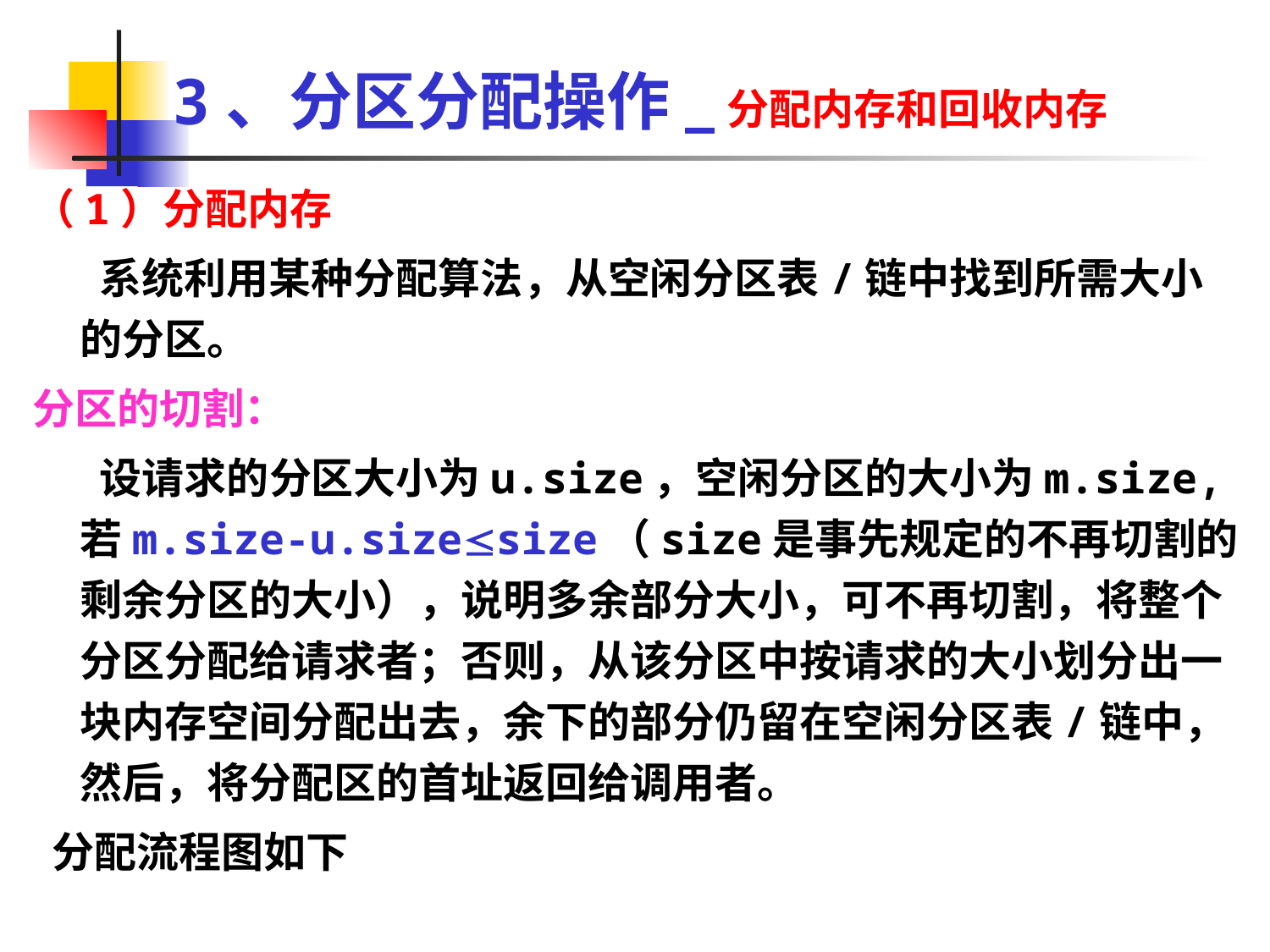

# 3、分区分配操作_分配内存和回收内存
（1）分配内存
      系统利用某种分配算法，从空闲分区表/链中找到所需大小的分区。
分区的切割：
      设请求的分区大小为u.size，空闲分区的大小为m.size,若m.size-u.size≤size（size是事先规定的不再切割的剩余分区的大小），说明多余部分大小，可不再切割，将整个分区分配给请求者；否则，从该分区中按请求的大小划分出一块内存空间分配出去，余下的部分仍留在空闲分区表/链中，然后，将分配区的首址返回给调用者。
 分配流程图如下